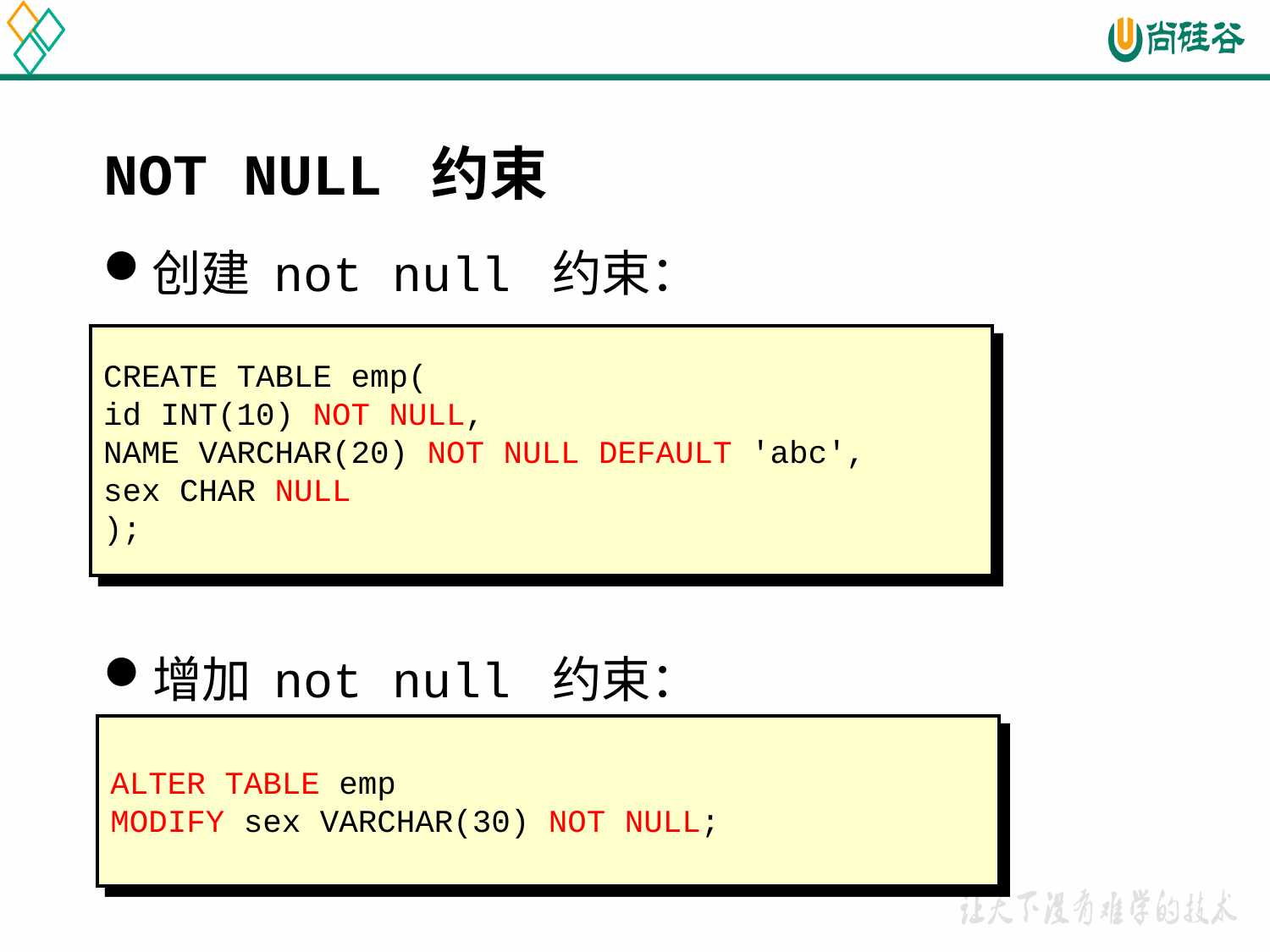

NOT NULL 约束
创建 not null 约束：
CREATE TABLE emp(
id INT(10) NOT NULL,
NAME VARCHAR(20) NOT NULL DEFAULT 'abc',
sex CHAR NULL
);

增加 not null 约束：
ALTER TABLE emp
MODIFY sex VARCHAR(30) NOT NULL;